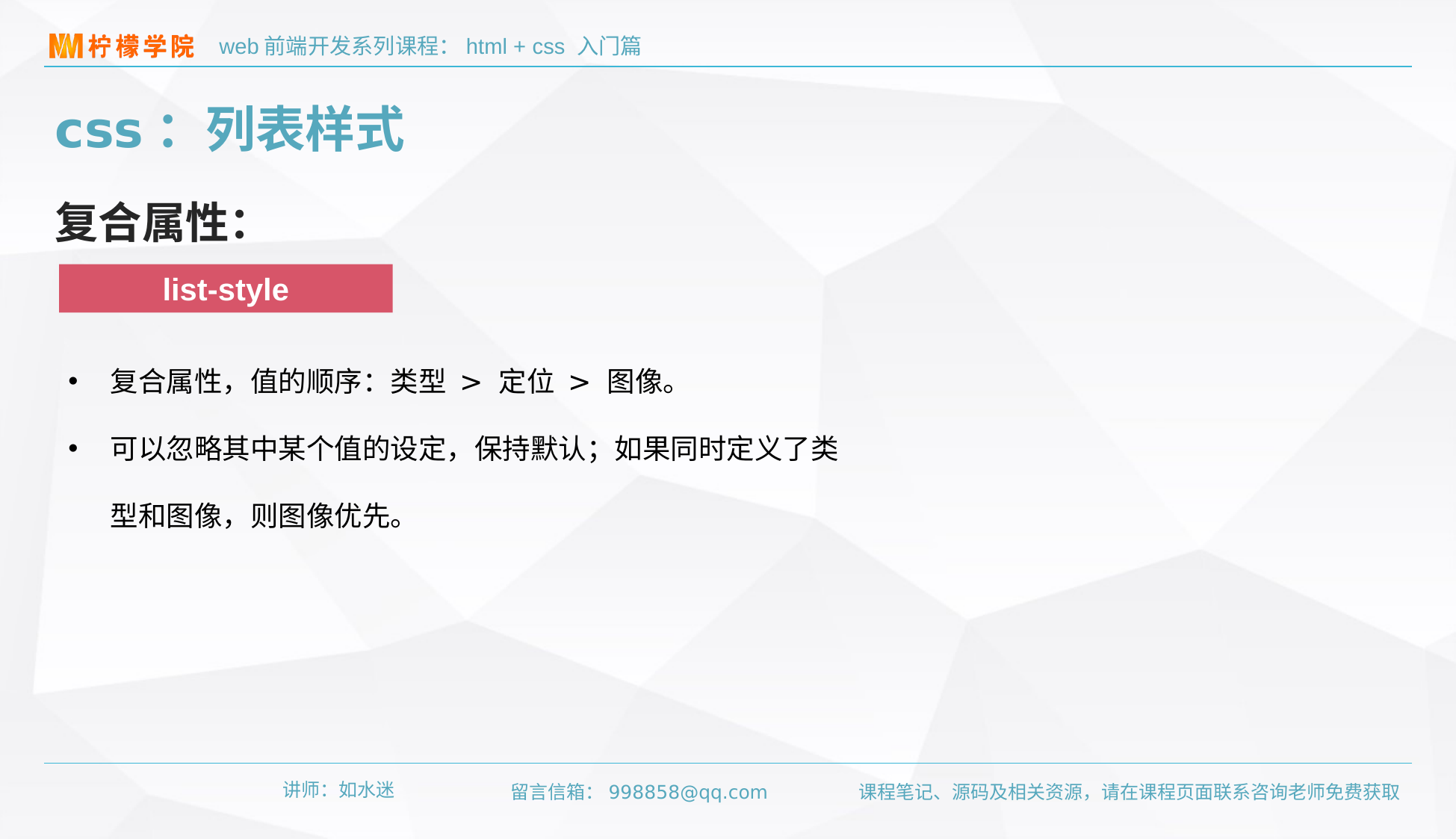

css：列表样式
复合属性：
list-style
复合属性，值的顺序：类型 > 定位 > 图像。
可以忽略其中某个值的设定，保持默认；如果同时定义了类型和图像，则图像优先。